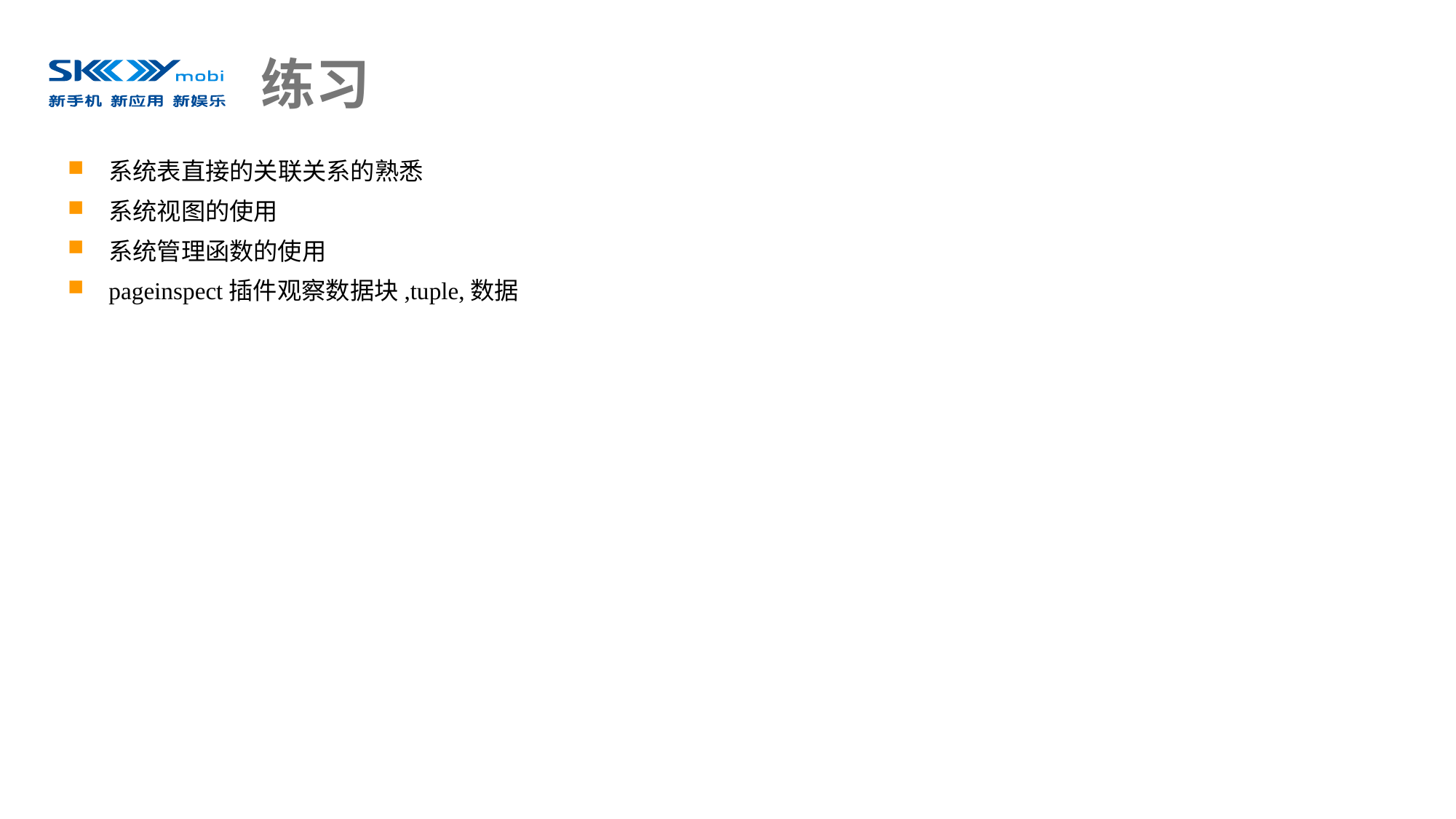

# 练习
系统表直接的关联关系的熟悉
系统视图的使用
系统管理函数的使用
pageinspect插件观察数据块,tuple,数据